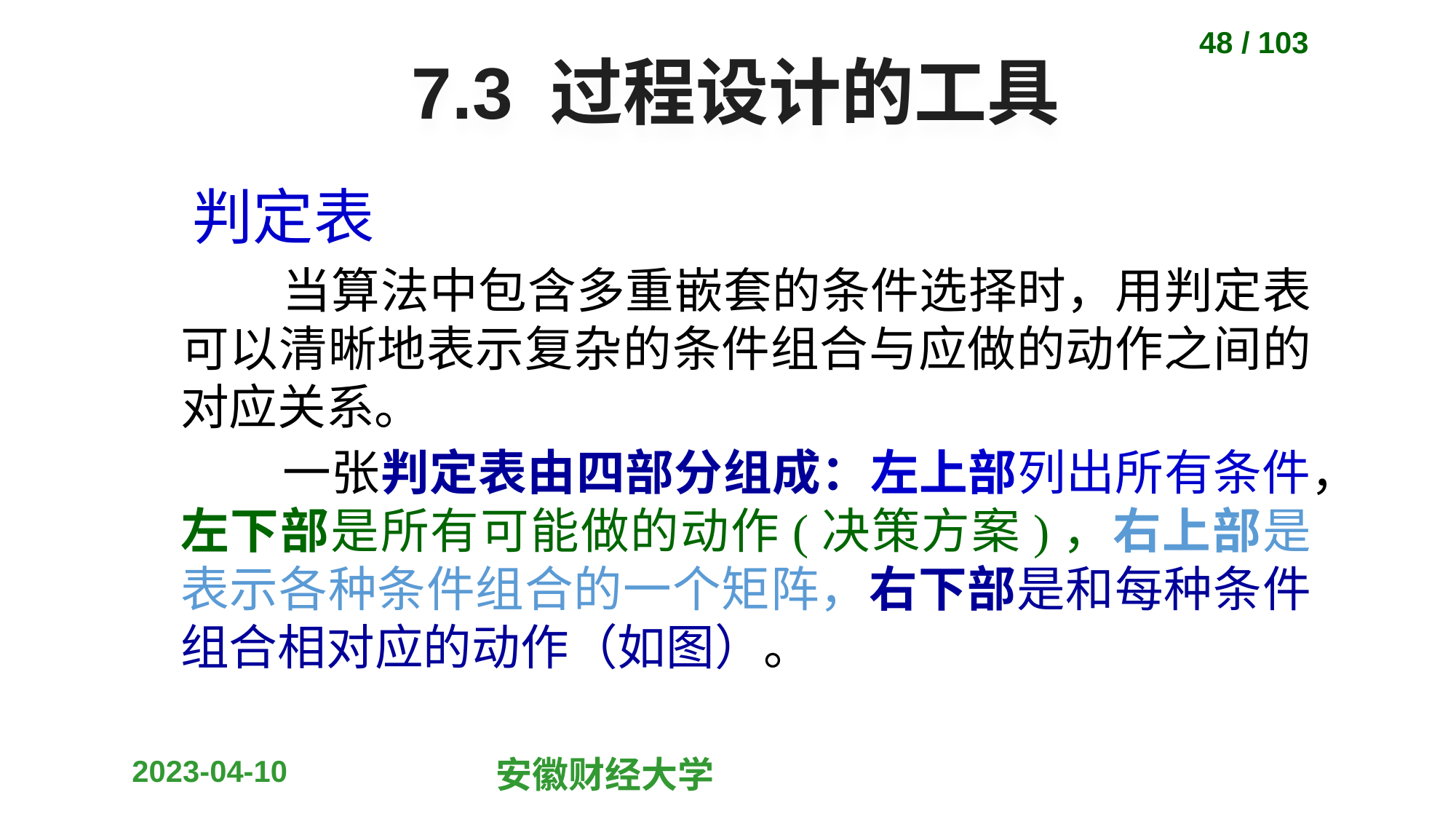

48 / 103
# 7.3 过程设计的工具
判定表
当算法中包含多重嵌套的条件选择时，用判定表可以清晰地表示复杂的条件组合与应做的动作之间的对应关系。
一张判定表由四部分组成：左上部列出所有条件，左下部是所有可能做的动作(决策方案)，右上部是表示各种条件组合的一个矩阵，右下部是和每种条件组合相对应的动作（如图）。
2023-04-10
安徽财经大学